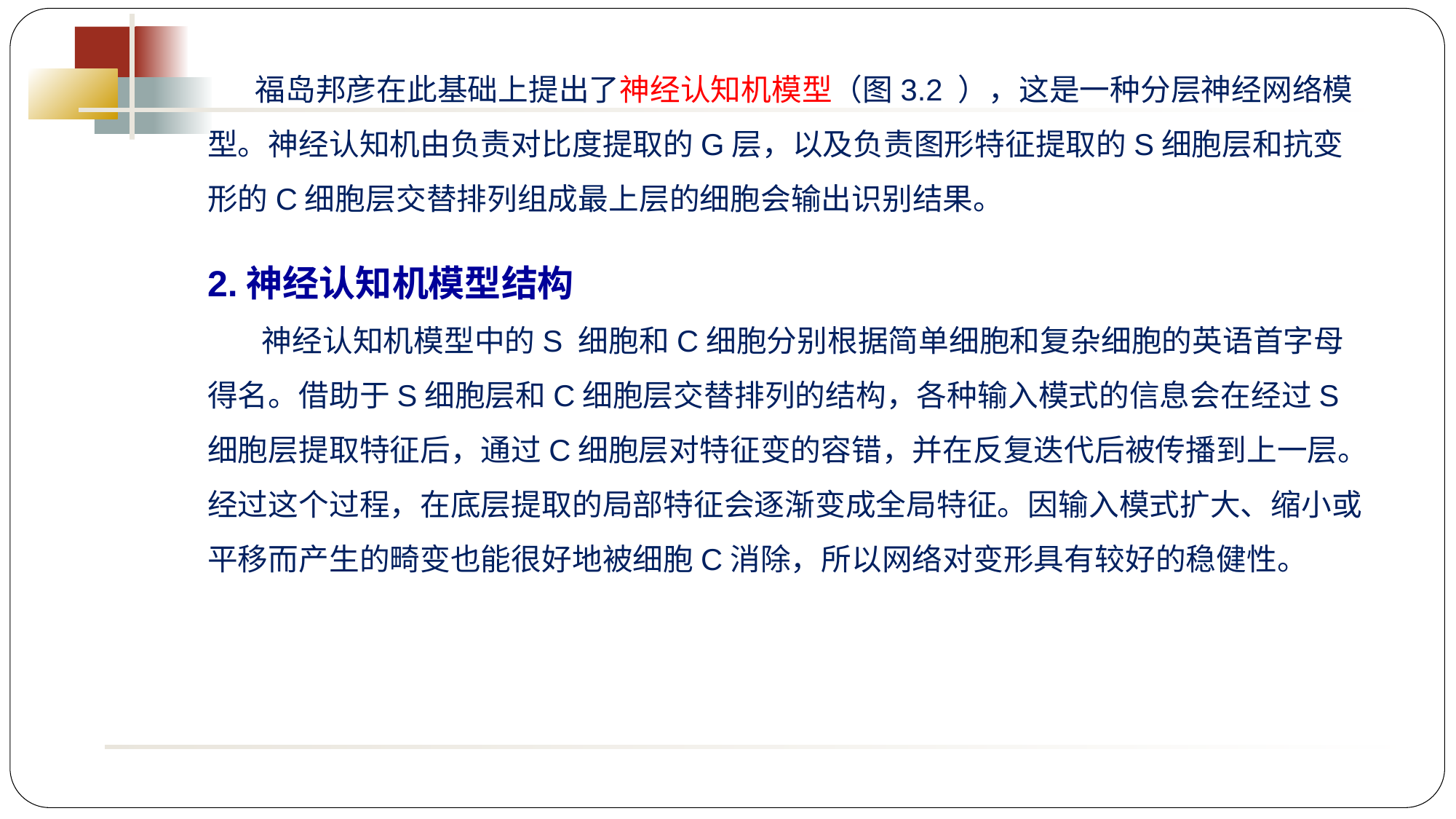

福岛邦彦在此基础上提出了神经认知机模型（图3.2 ），这是一种分层神经网络模型。神经认知机由负责对比度提取的G层，以及负责图形特征提取的S细胞层和抗变形的C细胞层交替排列组成最上层的细胞会输出识别结果。
2.神经认知机模型结构
       神经认知机模型中的S 细胞和C细胞分别根据简单细胞和复杂细胞的英语首字母得名。借助于S细胞层和C细胞层交替排列的结构，各种输入模式的信息会在经过S细胞层提取特征后，通过C细胞层对特征变的容错，并在反复迭代后被传播到上一层。经过这个过程，在底层提取的局部特征会逐渐变成全局特征。因输入模式扩大、缩小或平移而产生的畸变也能很好地被细胞C消除，所以网络对变形具有较好的稳健性。